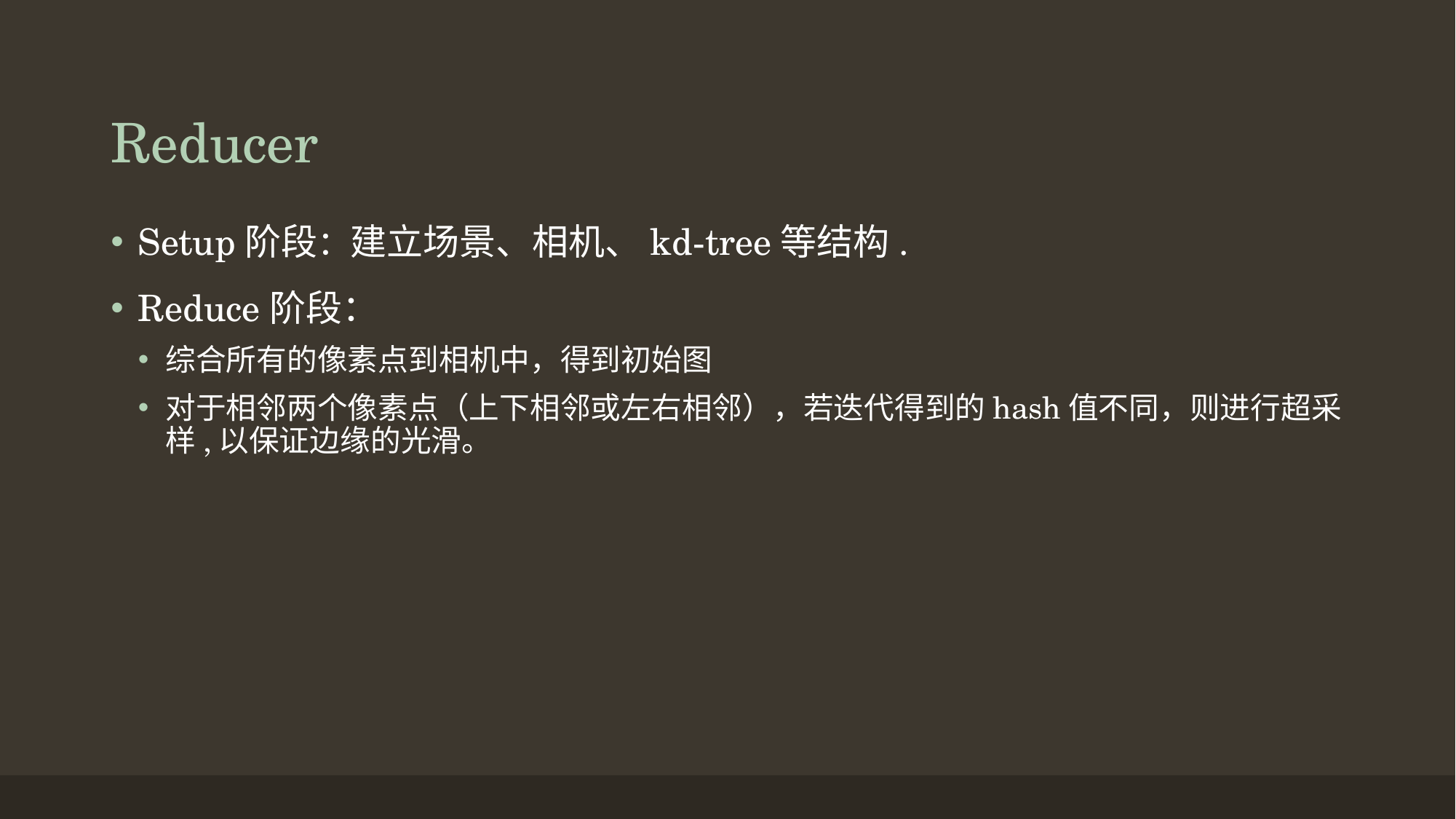

# Reducer
Setup阶段：建立场景、相机、kd-tree等结构.
Reduce阶段：
综合所有的像素点到相机中，得到初始图
对于相邻两个像素点（上下相邻或左右相邻），若迭代得到的hash值不同，则进行超采样,以保证边缘的光滑。